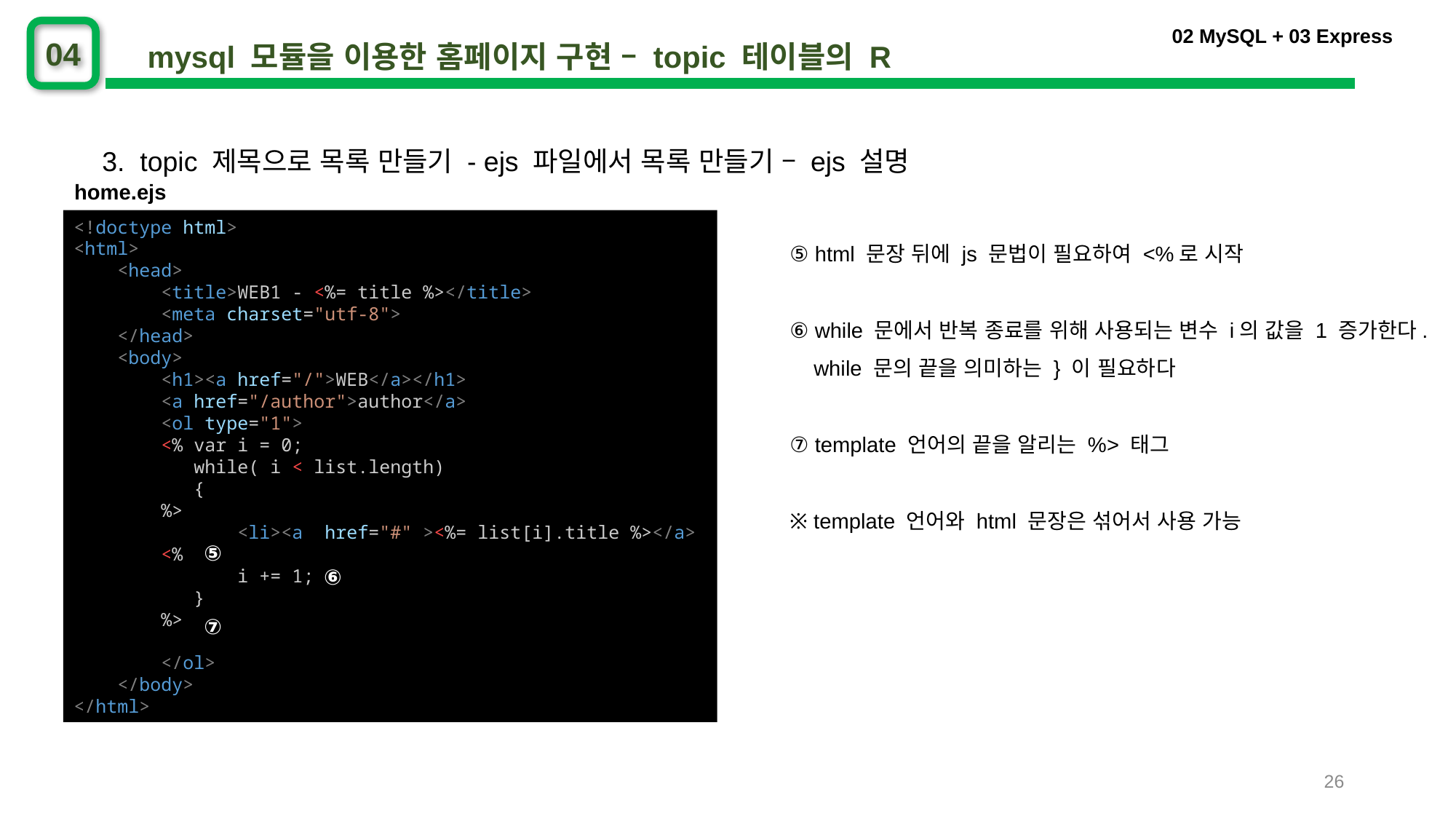

02 MySQL + 03 Express
04
mysql 모듈을 이용한 홈페이지 구현 – topic 테이블의 R

3.  topic 제목으로 목록 만들기 - ejs 파일에서 목록 만들기 – ejs 설명

home.ejs
<!doctype html>
<html>
    <head>
        <title>WEB1 - <%= title %></title>
        <meta charset="utf-8">
    </head>
    <body>
        <h1><a href="/">WEB</a></h1>
        <a href="/author">author</a>
        <ol type="1">
        <% var i = 0;
           while( i < list.length)
           {
        %>
               <li><a  href="#" ><%= list[i].title %></a>
        <%
               i += 1;
           }
        %>
        </ol>
    </body>
</html>
⑤ html 문장 뒤에 js 문법이 필요하여 <%로 시작

⑥ while 문에서 반복 종료를 위해 사용되는 변수 i의 값을 1 증가한다.
    while 문의 끝을 의미하는 } 이 필요하다

⑦ template 언어의 끝을 알리는 %> 태그

※ template 언어와 html 문장은 섞어서 사용 가능
⑤
⑥
⑦
26